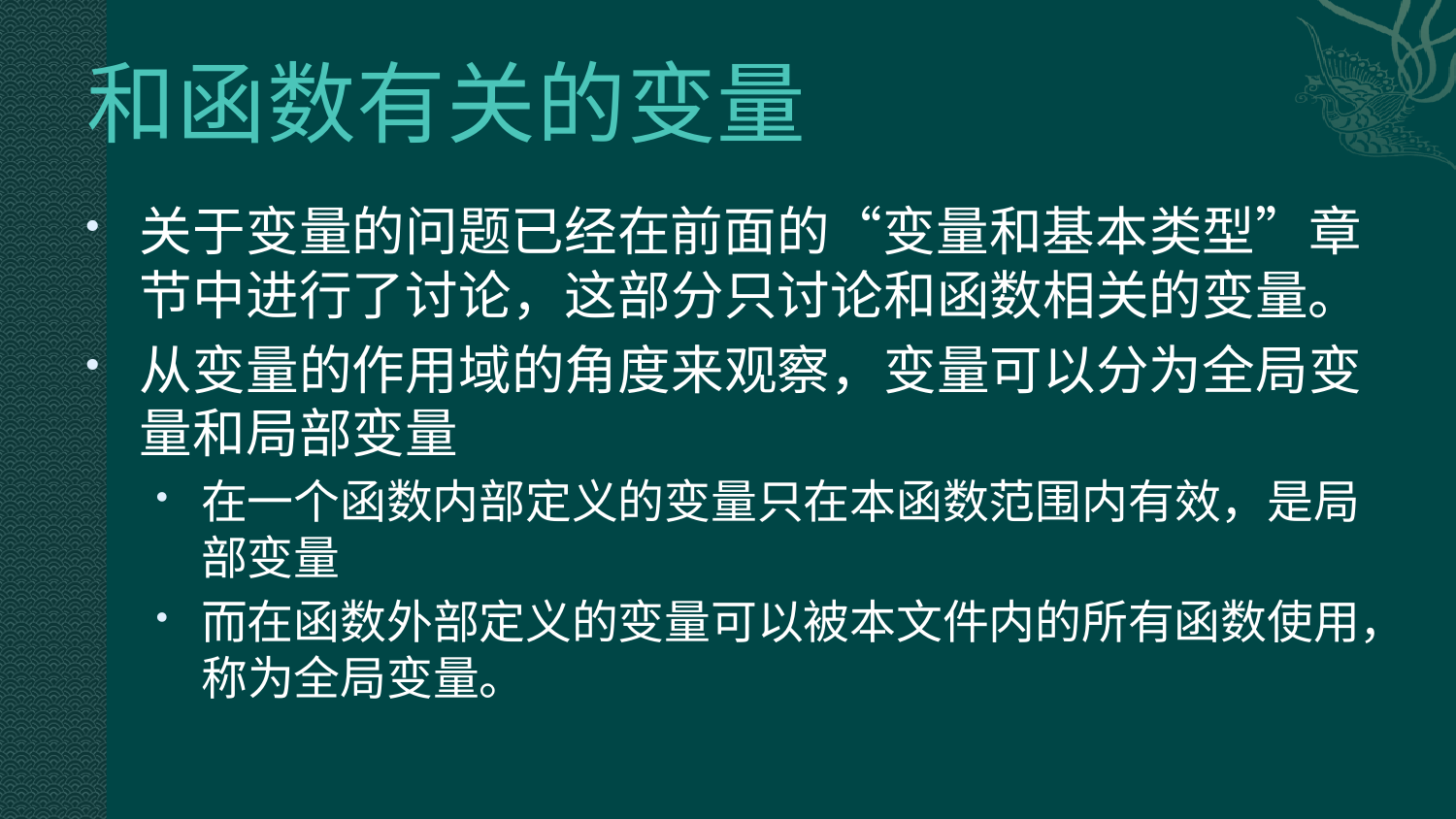

# 和函数有关的变量
关于变量的问题已经在前面的“变量和基本类型”章节中进行了讨论，这部分只讨论和函数相关的变量。
从变量的作用域的角度来观察，变量可以分为全局变量和局部变量
在一个函数内部定义的变量只在本函数范围内有效，是局部变量
而在函数外部定义的变量可以被本文件内的所有函数使用，称为全局变量。